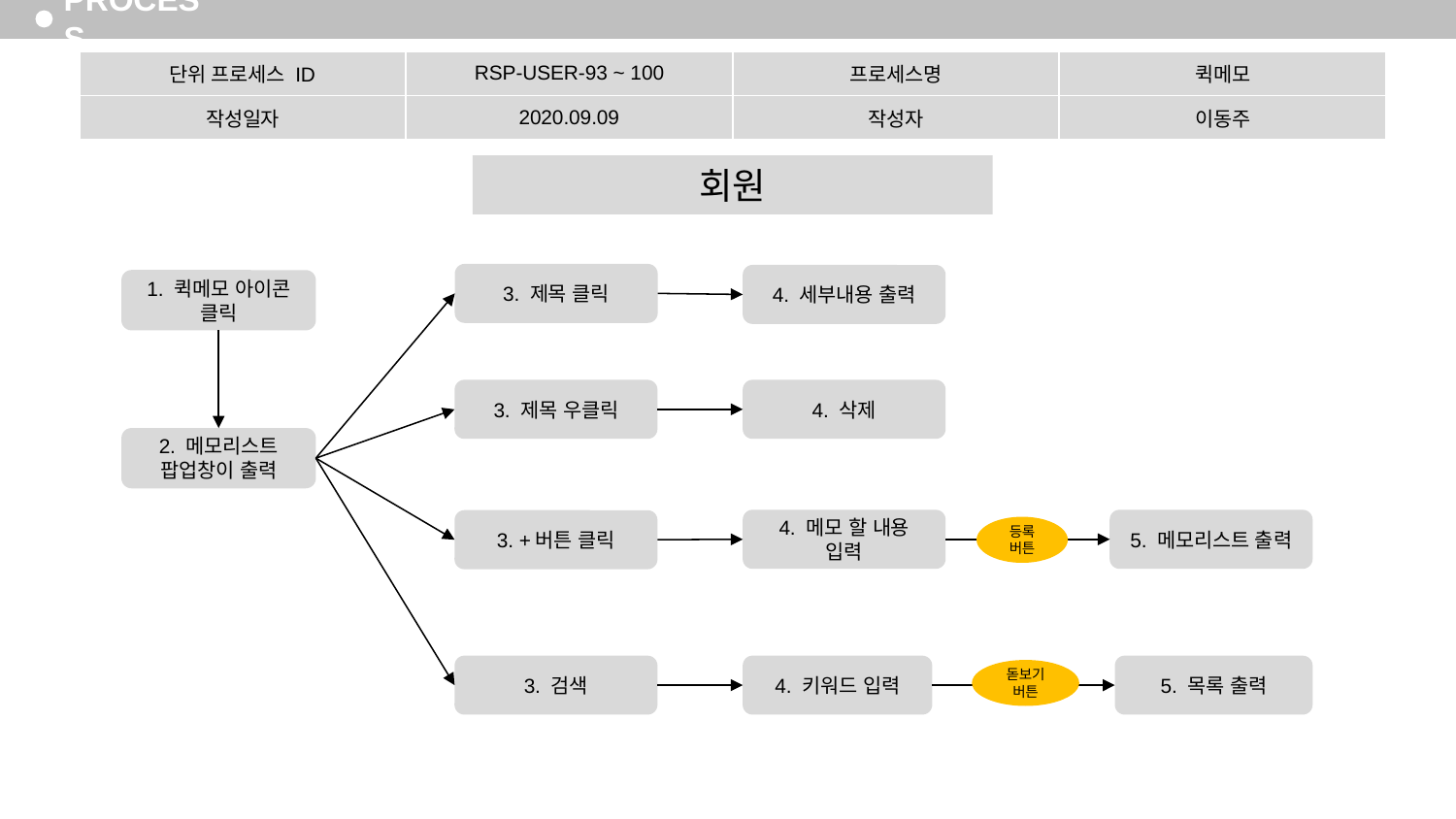

# PROCESS
| 단위 프로세스 ID | RSP-USER-93 ~ 100 | 프로세스명 | 퀵메모 |
| --- | --- | --- | --- |
| 작성일자 | 2020.09.09 | 작성자 | 이동주 |
회원
3. 제목 클릭
4. 세부내용 출력
1. 퀵메모 아이콘 클릭
3. 제목 우클릭
4. 삭제
2. 메모리스트 팝업창이 출력
4. 메모 할 내용 입력
5. 메모리스트 출력
3. +버튼 클릭
등록버튼
4. 키워드 입력
5. 목록 출력
3. 검색
돋보기버튼